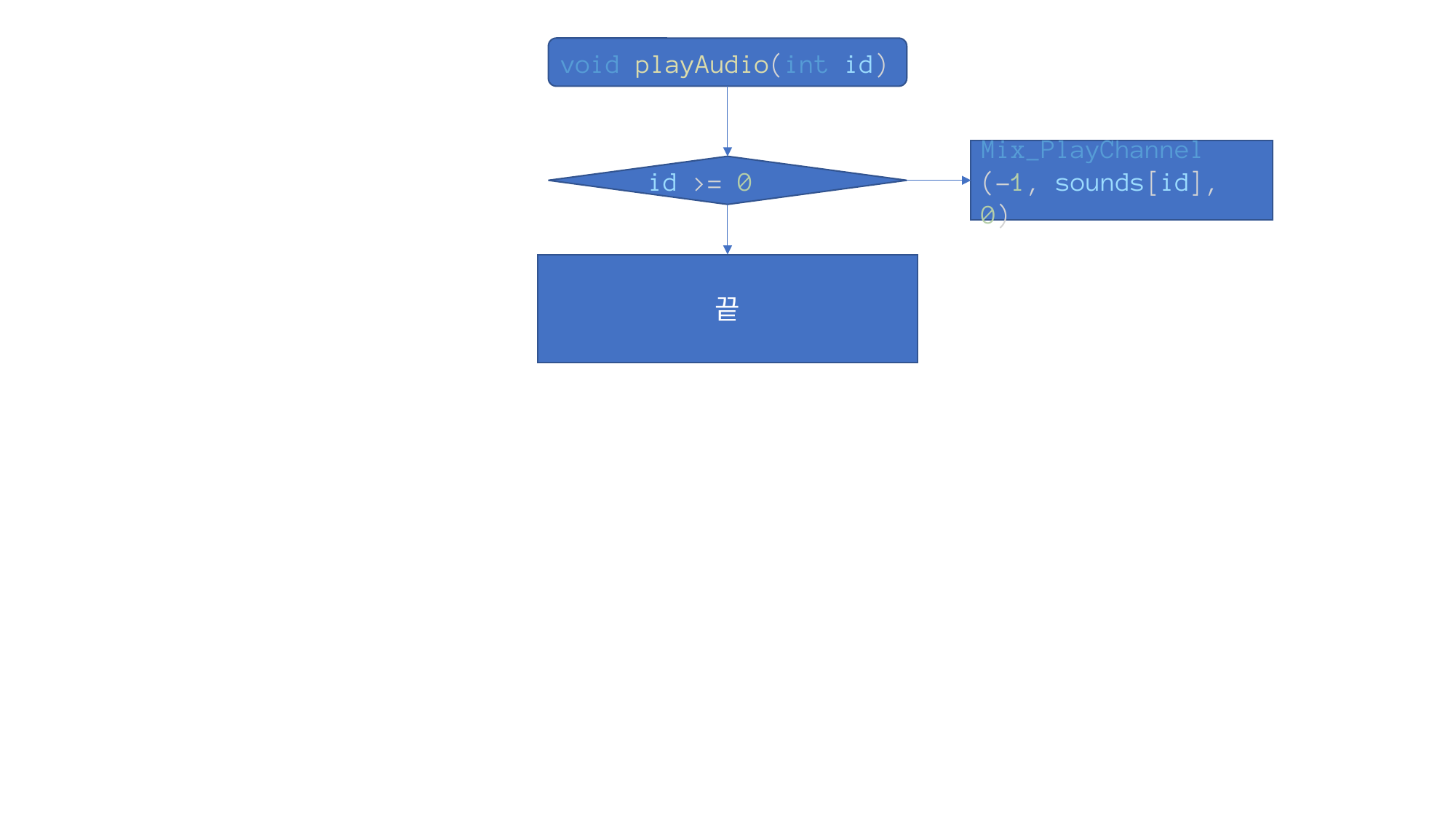

void playAudio(int id)
Mix_PlayChannel
(-1, sounds[id], 0)
id >= 0
끝